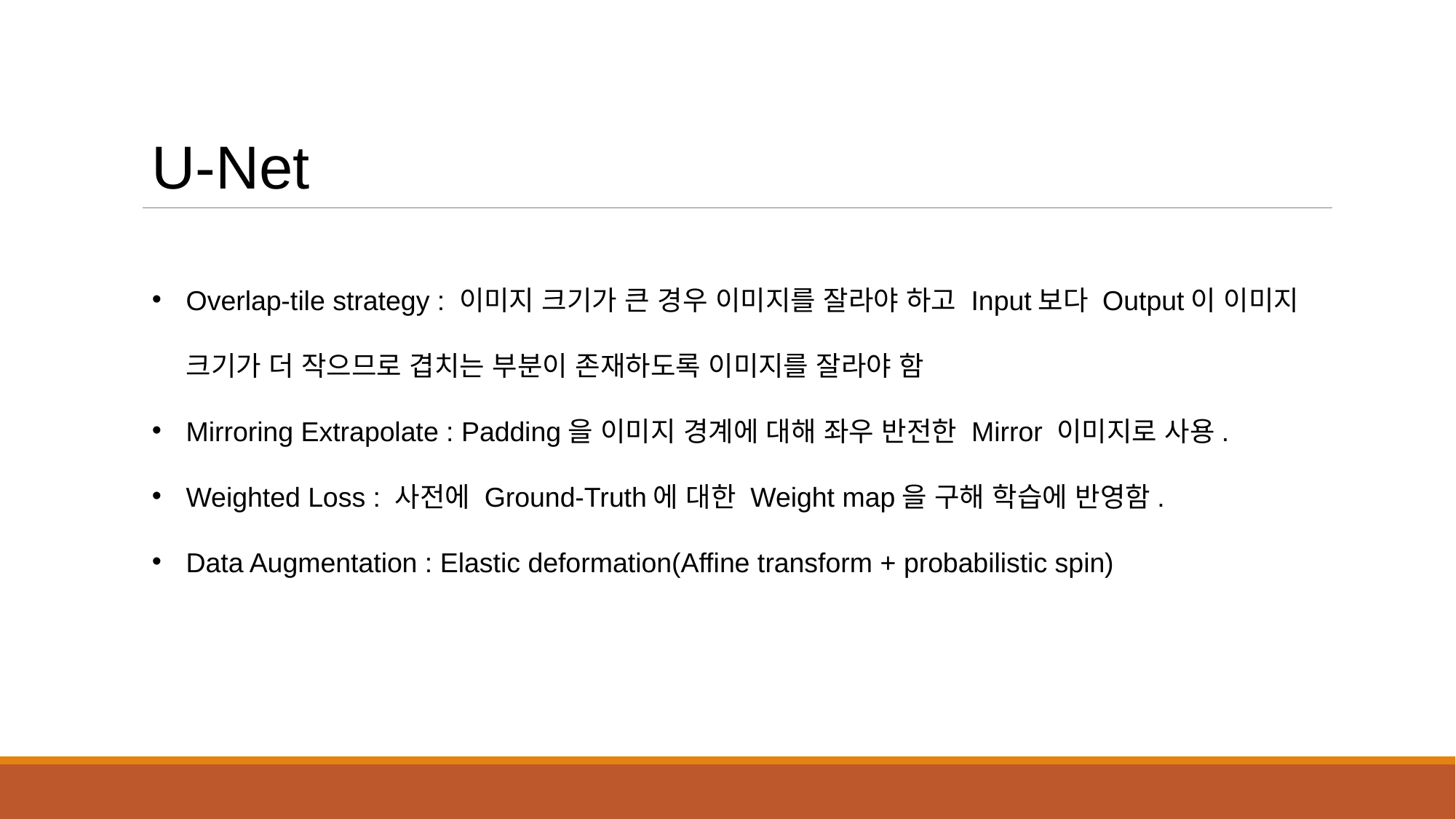

U-Net

Overlap-tile strategy : 이미지 크기가 큰 경우 이미지를 잘라야 하고 Input보다 Output이 이미지 크기가 더 작으므로 겹치는 부분이 존재하도록 이미지를 잘라야 함
Mirroring Extrapolate : Padding을 이미지 경계에 대해 좌우 반전한 Mirror 이미지로 사용.
Weighted Loss : 사전에 Ground-Truth에 대한 Weight map을 구해 학습에 반영함.
Data Augmentation : Elastic deformation(Affine transform + probabilistic spin)